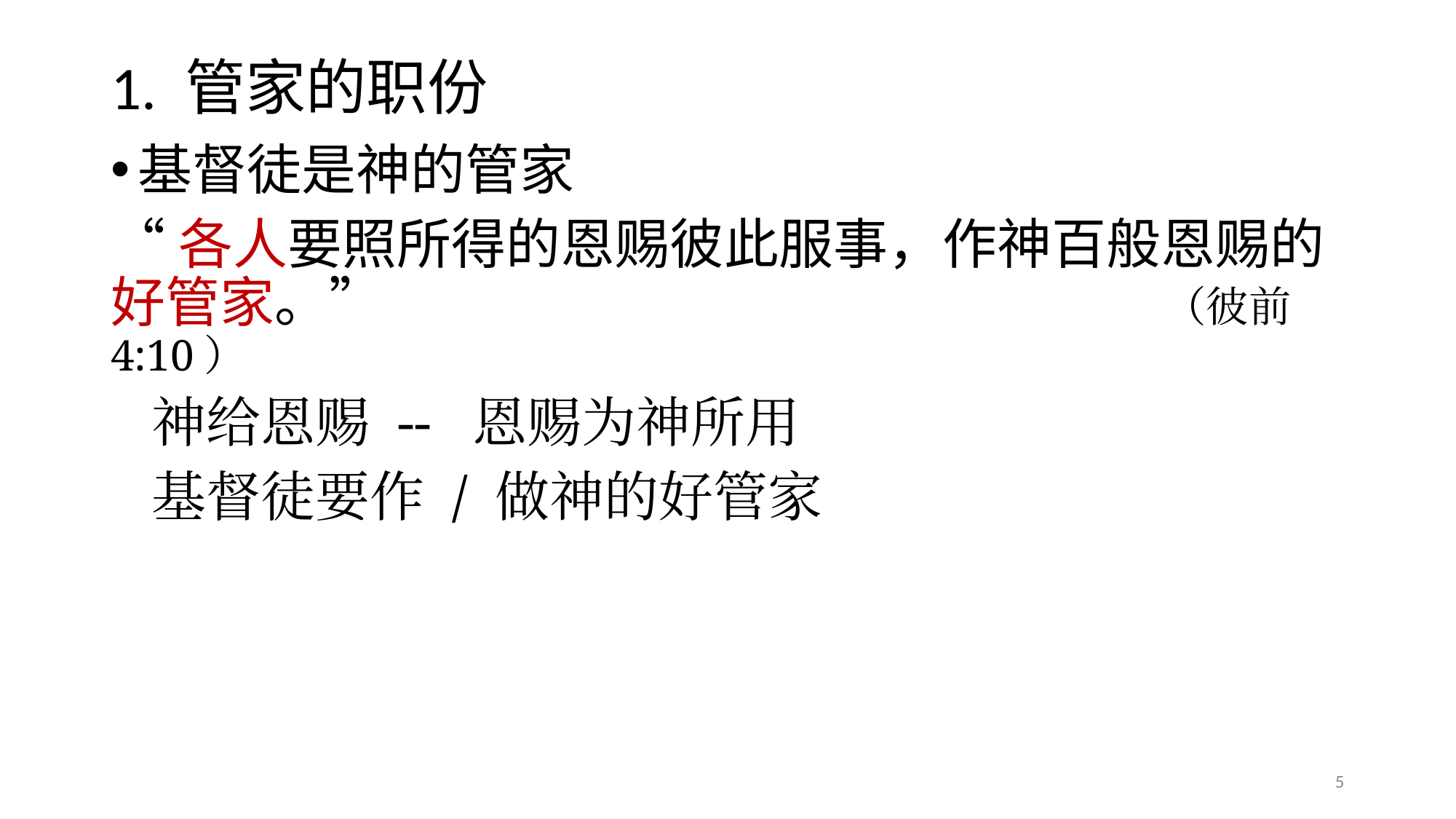

# 1. 管家的职份
基督徒是神的管家
“各人要照所得的恩赐彼此服事，作神百般恩赐的好管家。”                                                                （彼前4:10）
  神给恩赐 --  恩赐为神所用
  基督徒要作 / 做神的好管家
5